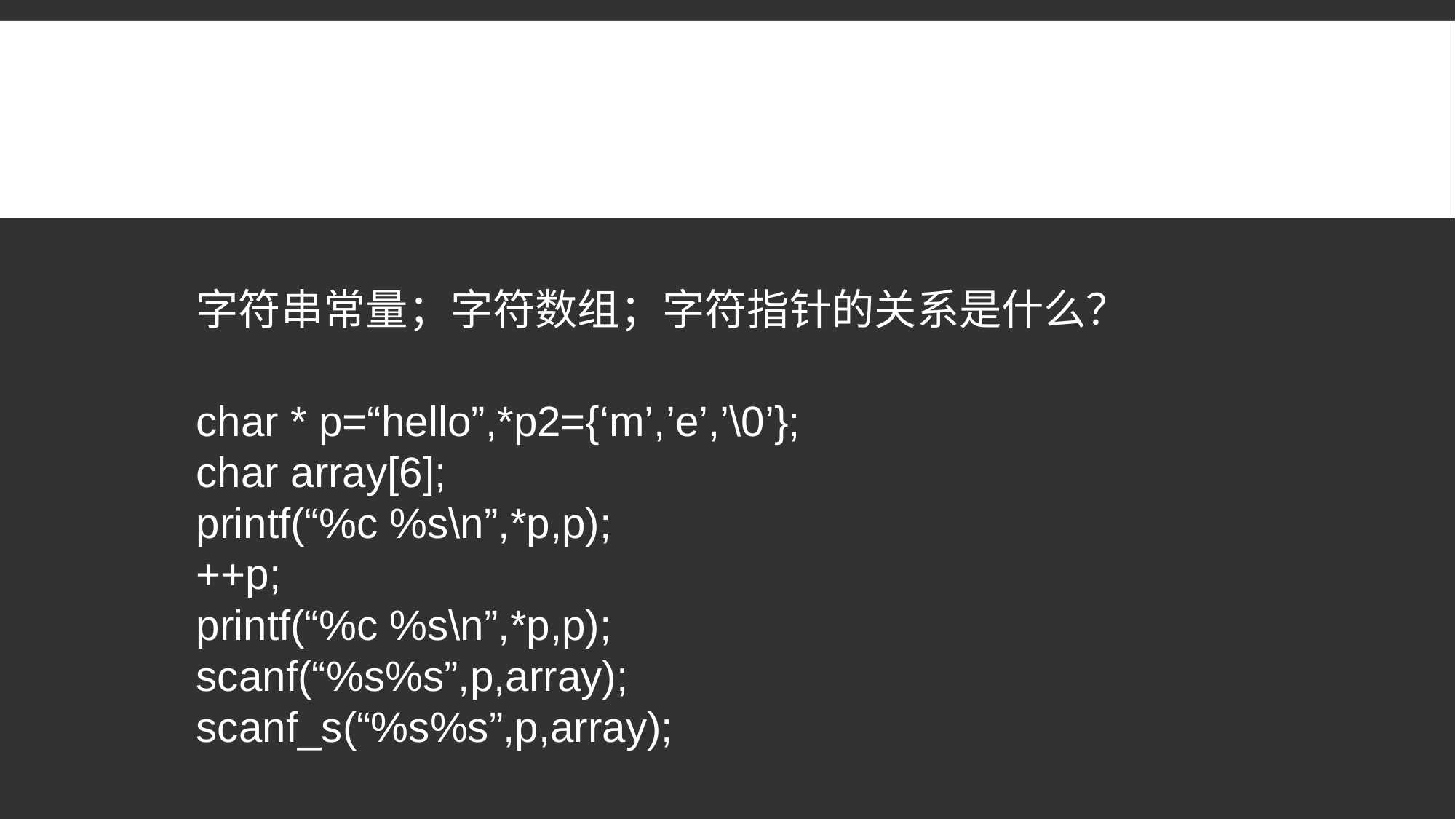

#
字符串常量；字符数组；字符指针的关系是什么？
char * p=“hello”,*p2={‘m’,’e’,’\0’};
char array[6];
printf(“%c %s\n”,*p,p);
++p;
printf(“%c %s\n”,*p,p);
scanf(“%s%s”,p,array);
scanf_s(“%s%s”,p,array);